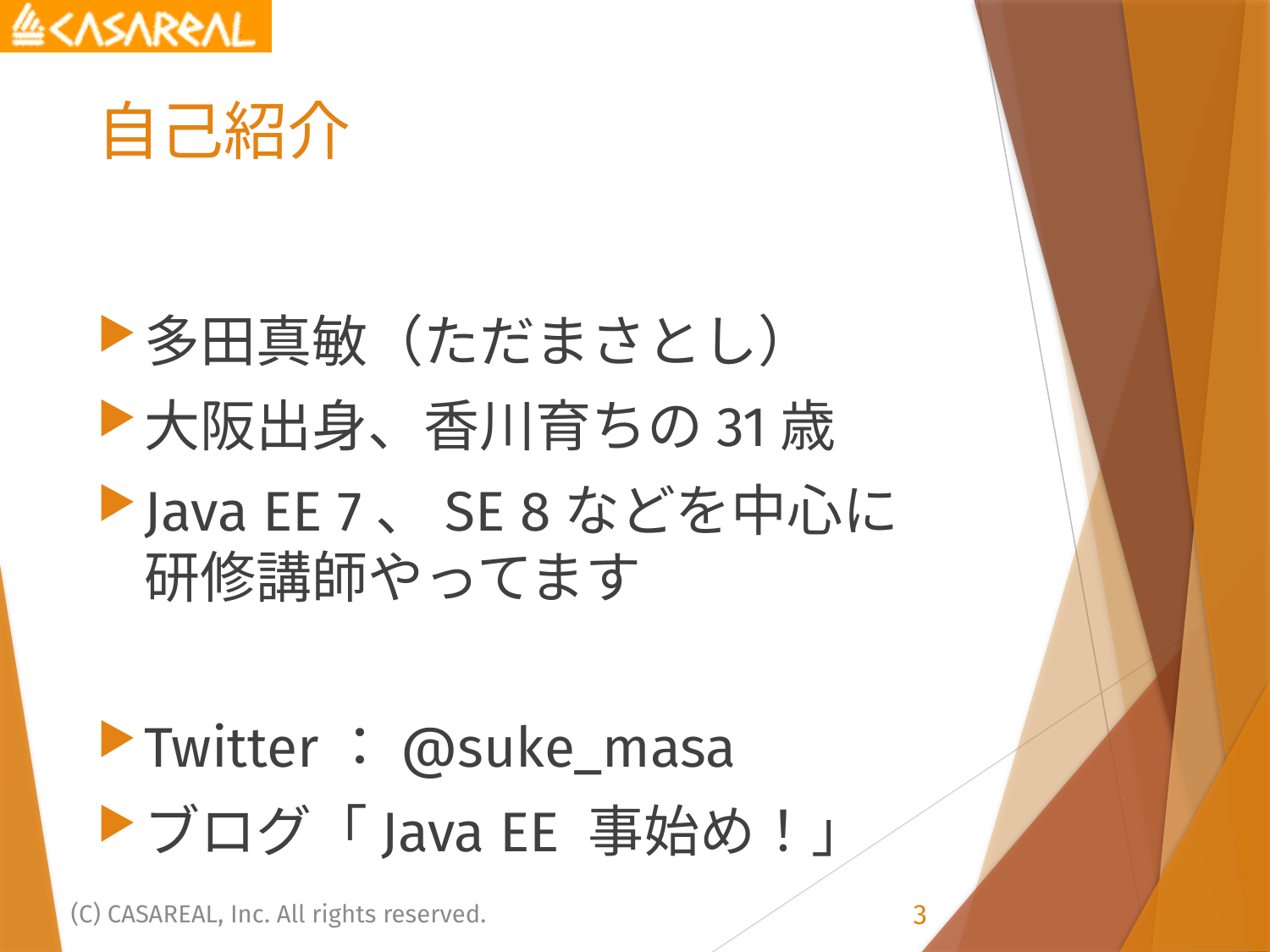

# 自己紹介
多田真敏（ただまさとし）
大阪出身、香川育ちの31歳
Java EE 7、SE 8などを中心に
研修講師やってます

Twitter：@suke_masa
ブログ「Java EE 事始め！」
(C) CASAREAL, Inc. All rights reserved.
3